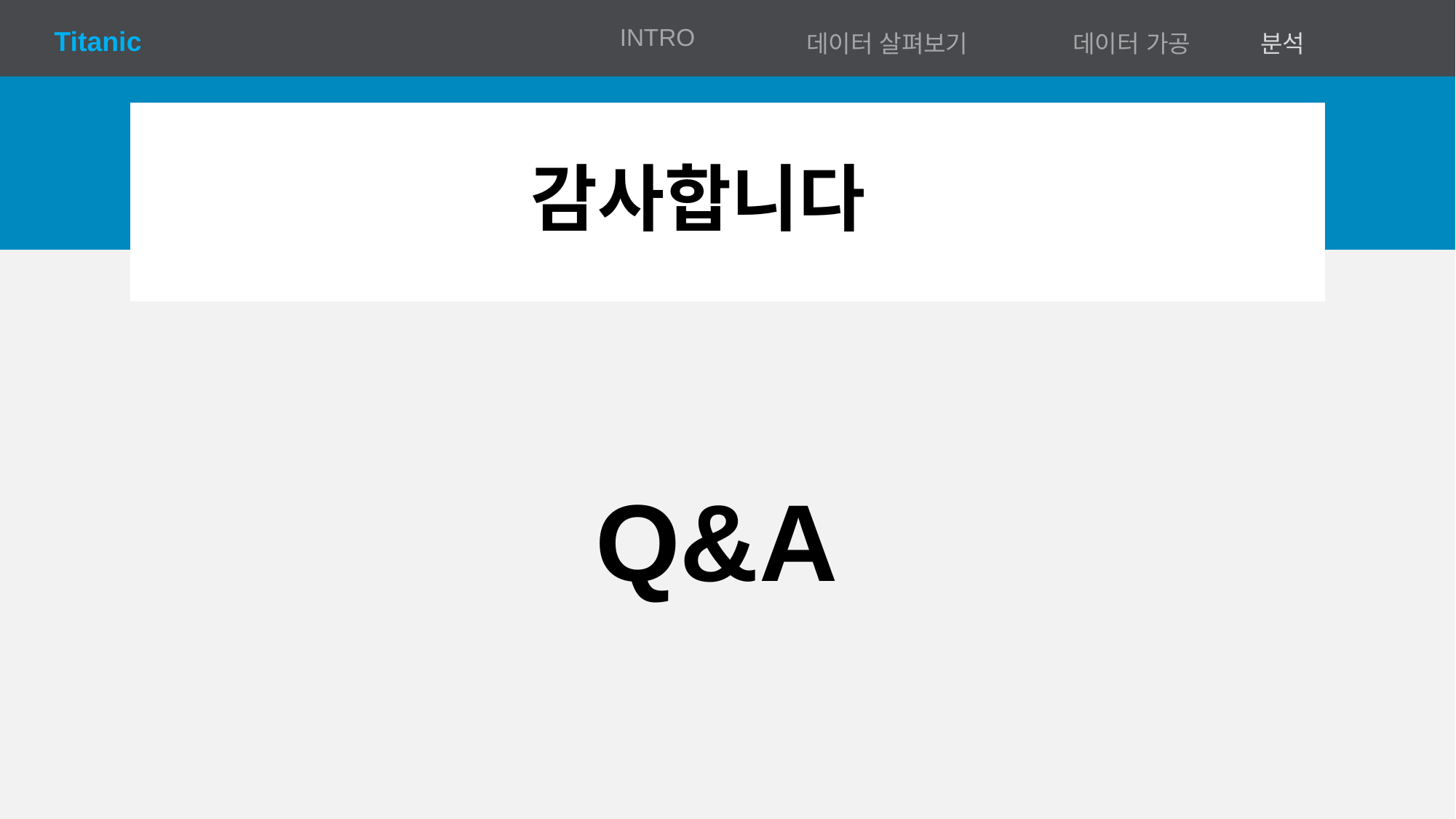

Titanic

| INTRO | 데이터 살펴보기 | 데이터 가공 | 분석 |
| --- | --- | --- | --- |

감사합니다
Q&A